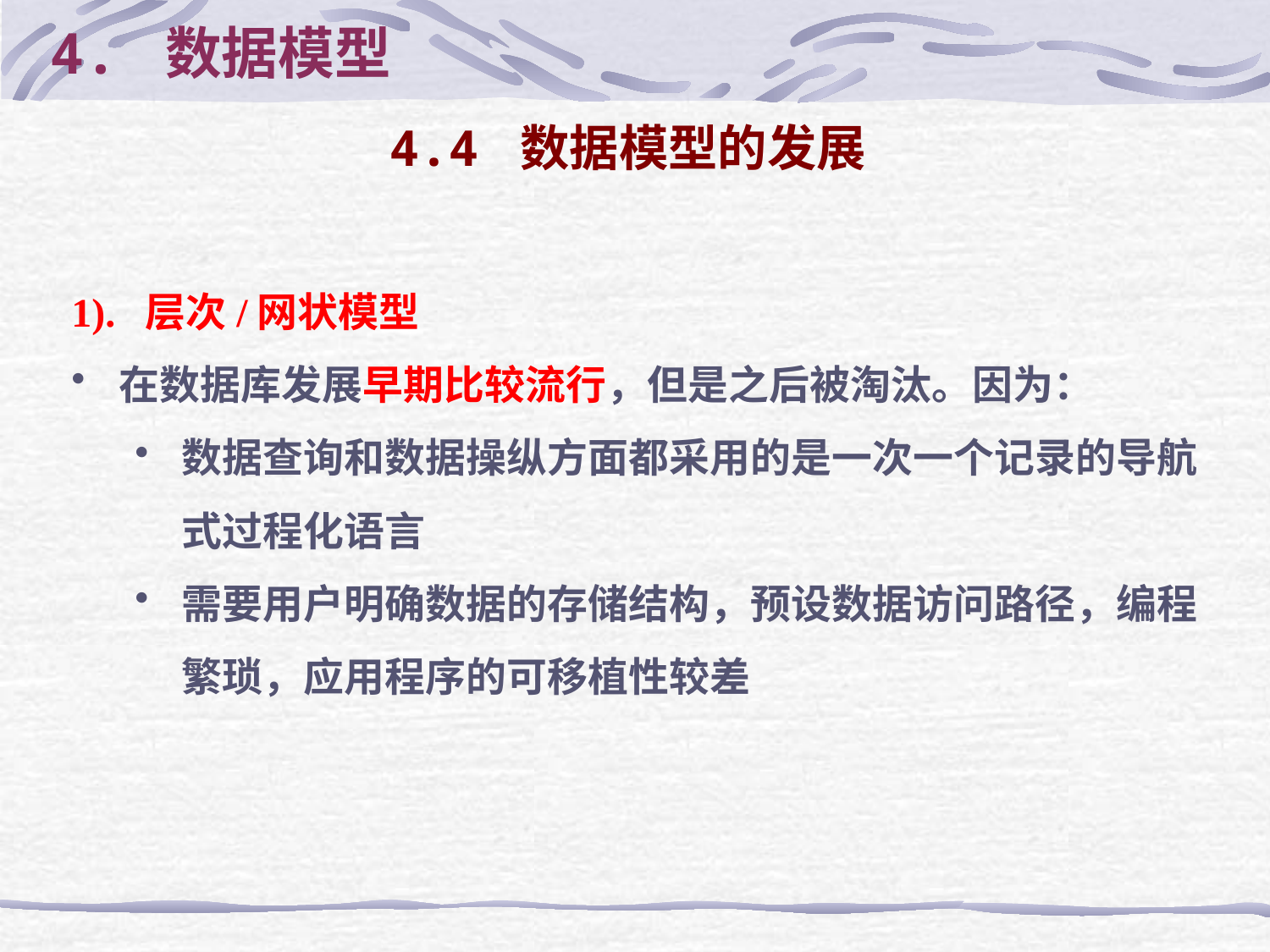

4. 数据模型
4.4 数据模型的发展
1).  层次/网状模型
在数据库发展早期比较流行，但是之后被淘汰。因为：
数据查询和数据操纵方面都采用的是一次一个记录的导航式过程化语言
需要用户明确数据的存储结构，预设数据访问路径，编程繁琐，应用程序的可移植性较差